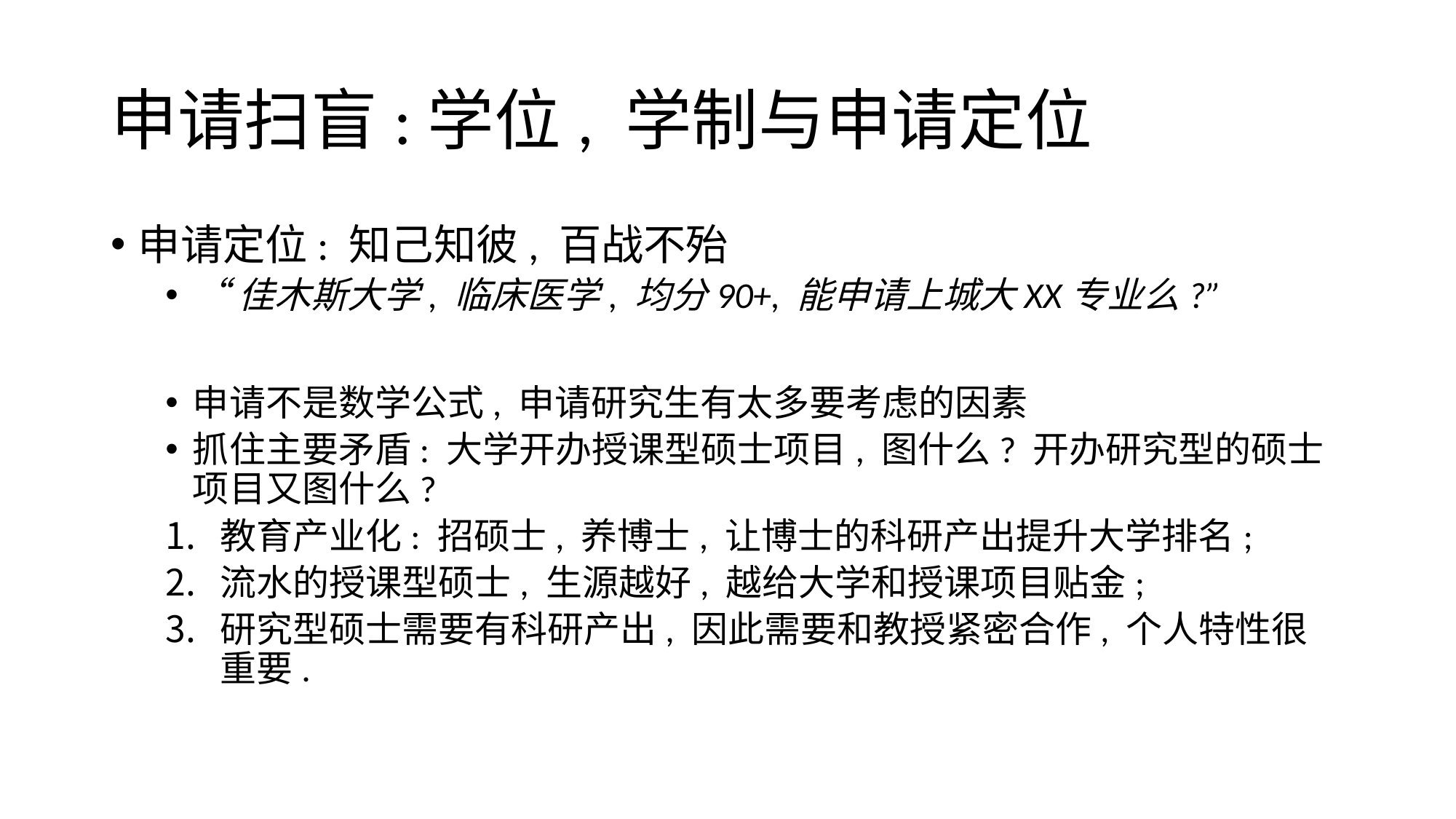

# 申请扫盲:学位, 学制与申请定位
申请定位: 知己知彼, 百战不殆
“佳木斯大学, 临床医学, 均分90+, 能申请上城大XX专业么?”

申请不是数学公式, 申请研究生有太多要考虑的因素
抓住主要矛盾: 大学开办授课型硕士项目, 图什么? 开办研究型的硕士项目又图什么?
教育产业化: 招硕士, 养博士, 让博士的科研产出提升大学排名;
流水的授课型硕士, 生源越好, 越给大学和授课项目贴金;
研究型硕士需要有科研产出, 因此需要和教授紧密合作, 个人特性很重要.